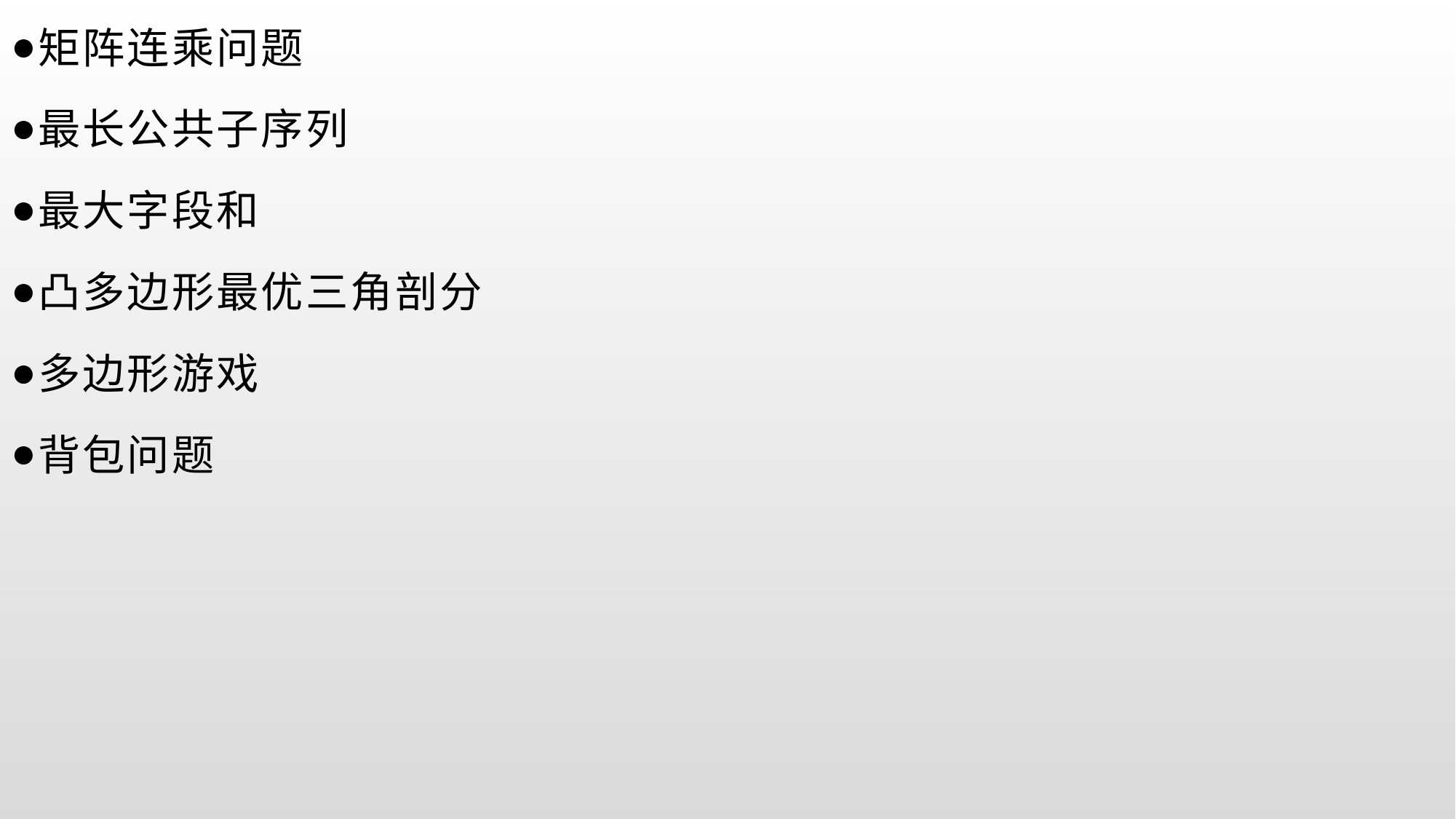

矩阵连乘问题
最长公共子序列
最大字段和
凸多边形最优三角剖分
多边形游戏
背包问题